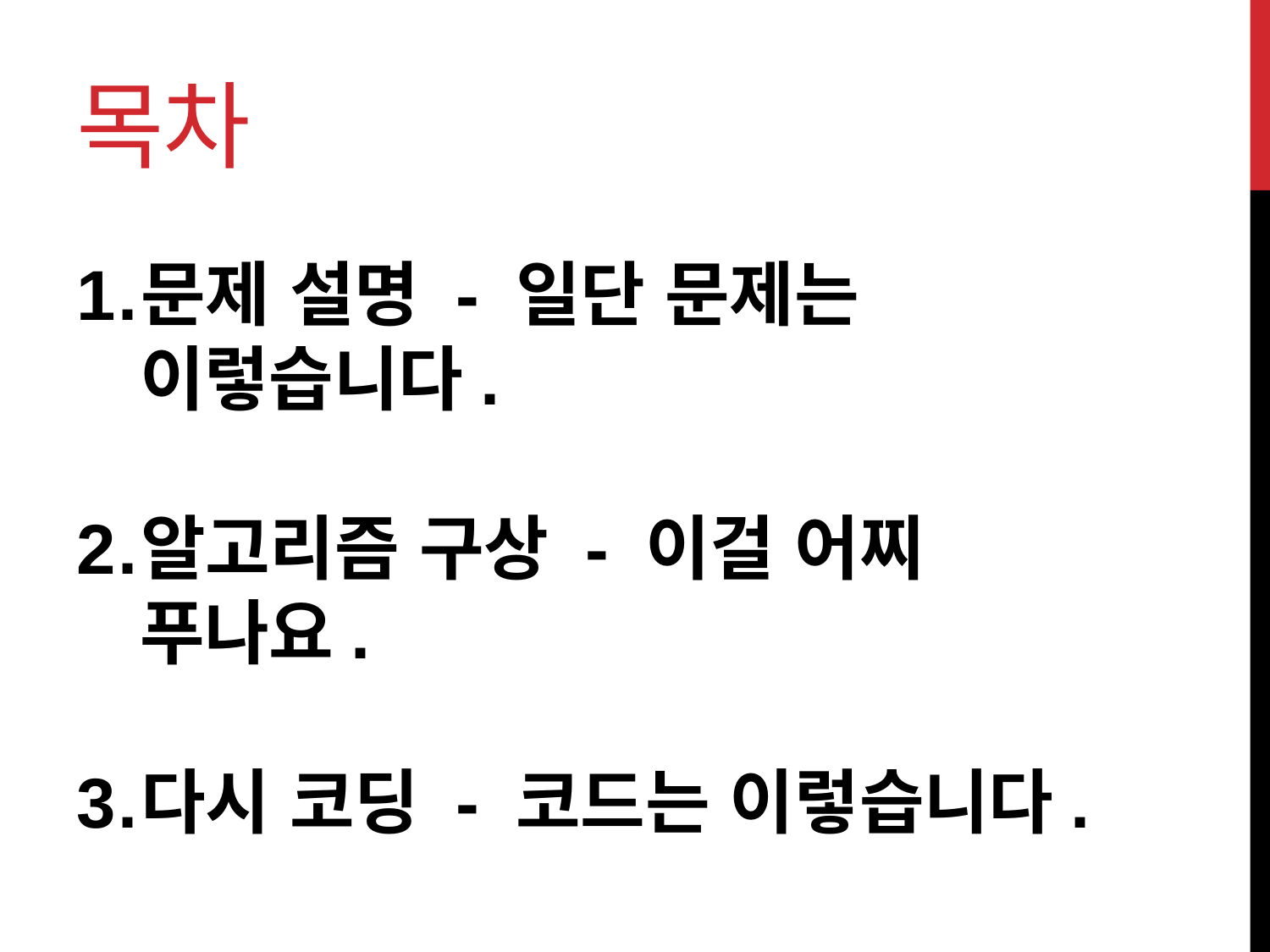

# 목차
문제 설명 - 일단 문제는 이렇습니다.

알고리즘 구상 - 이걸 어찌 푸나요.

다시 코딩 - 코드는 이렇습니다.